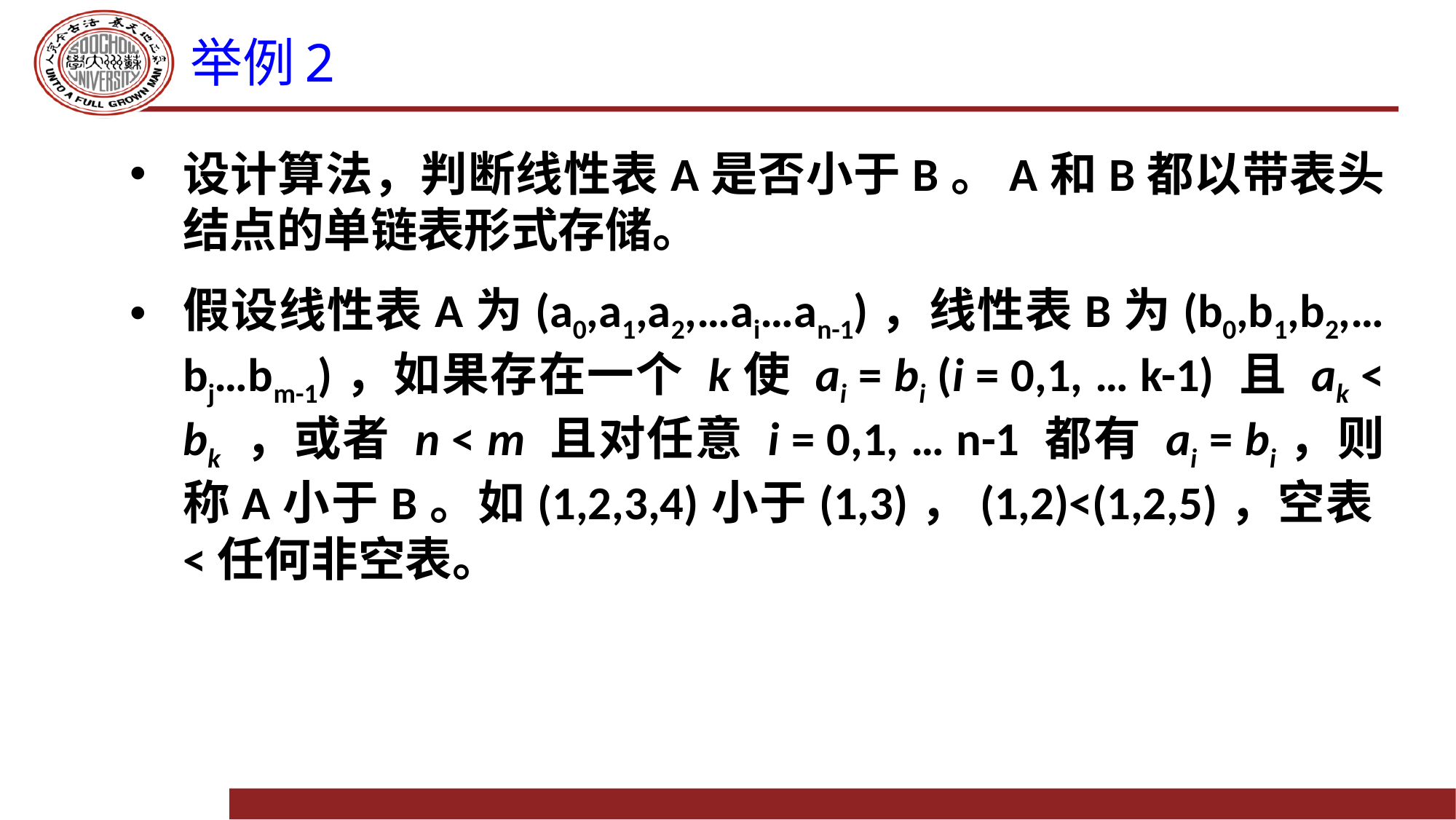

# 举例2
设计算法，判断线性表A是否小于B。A和B都以带表头结点的单链表形式存储。
假设线性表A为(a0,a1,a2,…ai…an-1)，线性表B为(b0,b1,b2,…bj…bm-1)，如果存在一个 k使 ai = bi (i = 0,1, … k-1) 且 ak < bk ，或者 n < m 且对任意 i = 0,1, … n-1 都有 ai = bi，则称A小于B。如(1,2,3,4)小于(1,3)，(1,2)<(1,2,5)，空表<任何非空表。